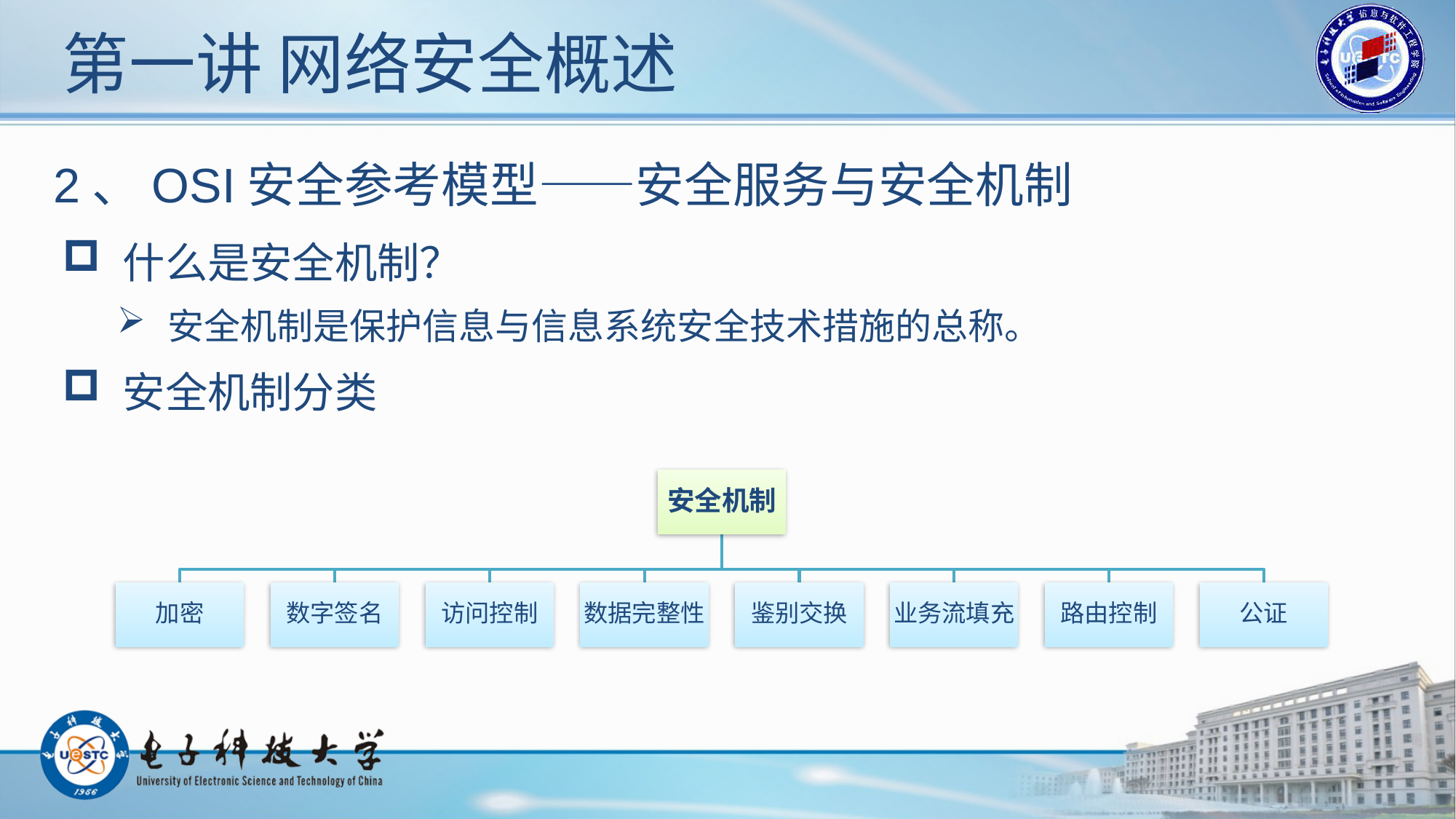

# 第一讲 网络安全概述
2、OSI安全参考模型——安全服务与安全机制
 什么是安全机制？
 安全机制是保护信息与信息系统安全技术措施的总称。
 安全机制分类

安全机制
加密
数字签名
访问控制
数据完整性
鉴别交换
业务流填充
路由控制
公证